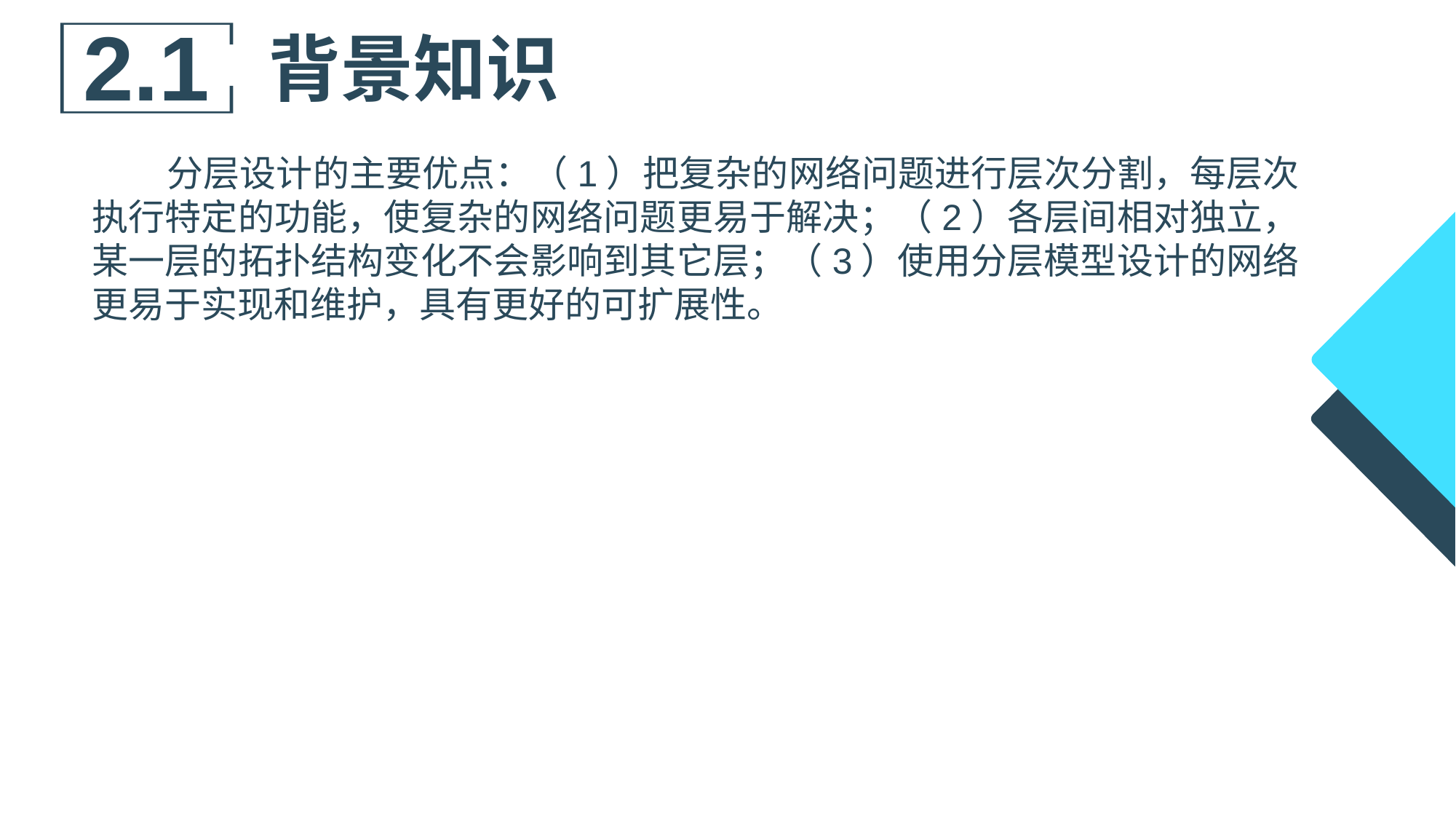

2.1

背景知识
        分层设计的主要优点：（1）把复杂的网络问题进行层次分割，每层次执行特定的功能，使复杂的网络问题更易于解决；（2）各层间相对独立，某一层的拓扑结构变化不会影响到其它层；（3）使用分层模型设计的网络更易于实现和维护，具有更好的可扩展性。